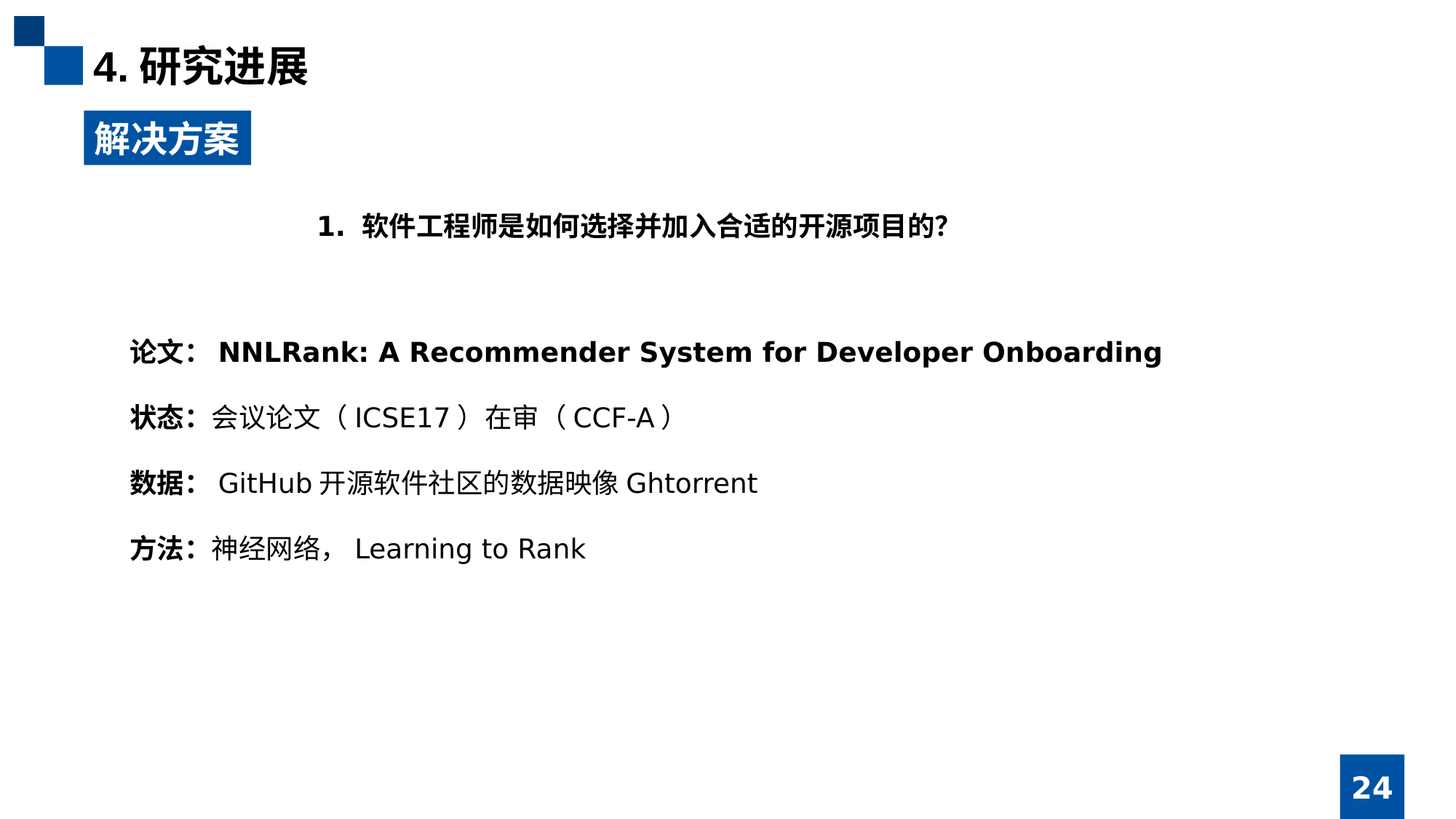

4.研究进展
解决方案
1. 软件工程师是如何选择并加入合适的开源项目的？
论文：NNLRank: A Recommender System for Developer Onboarding

状态：会议论文（ICSE17）在审（CCF-A）

数据：GitHub开源软件社区的数据映像Ghtorrent

方法：神经网络，Learning to Rank
24